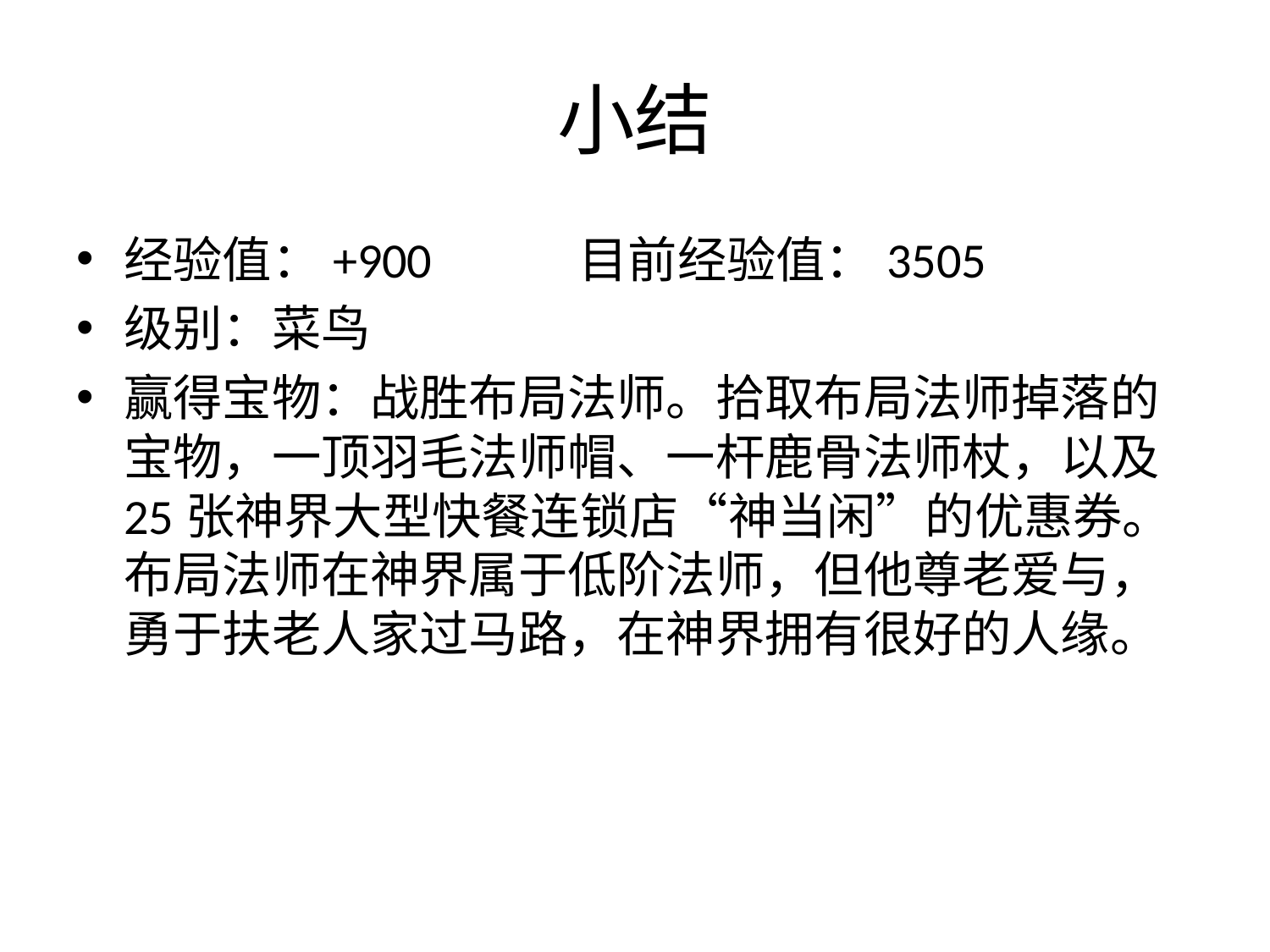

# 小结
经验值：+900            目前经验值：3505
级别：菜鸟
赢得宝物：战胜布局法师。拾取布局法师掉落的宝物，一顶羽毛法师帽、一杆鹿骨法师杖，以及25张神界大型快餐连锁店“神当闲”的优惠券。布局法师在神界属于低阶法师，但他尊老爱与，勇于扶老人家过马路，在神界拥有很好的人缘。